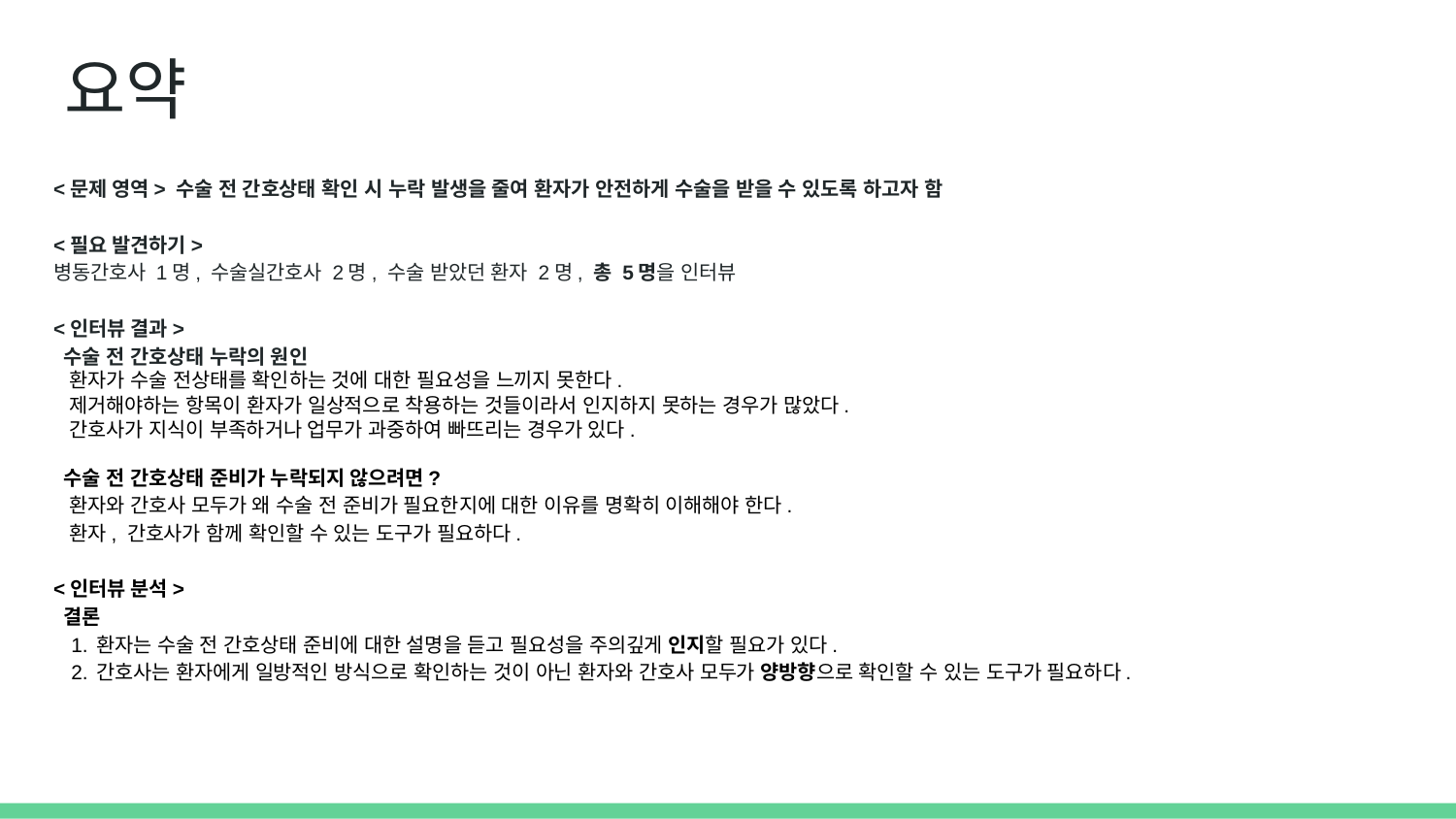

# 요약
<문제 영역> 수술 전 간호상태 확인 시 누락 발생을 줄여 환자가 안전하게 수술을 받을 수 있도록 하고자 함

<필요 발견하기>
병동간호사 1명, 수술실간호사 2명, 수술 받았던 환자 2명, 총 5명을 인터뷰

<인터뷰 결과>
 수술 전 간호상태 누락의 원인
  환자가 수술 전상태를 확인하는 것에 대한 필요성을 느끼지 못한다.
  제거해야하는 항목이 환자가 일상적으로 착용하는 것들이라서 인지하지 못하는 경우가 많았다.
  간호사가 지식이 부족하거나 업무가 과중하여 빠뜨리는 경우가 있다.

 수술 전 간호상태 준비가 누락되지 않으려면?
  환자와 간호사 모두가 왜 수술 전 준비가 필요한지에 대한 이유를 명확히 이해해야 한다.
  환자, 간호사가 함께 확인할 수 있는 도구가 필요하다.

<인터뷰 분석>
 결론
환자는 수술 전 간호상태 준비에 대한 설명을 듣고 필요성을 주의깊게 인지할 필요가 있다.
간호사는 환자에게 일방적인 방식으로 확인하는 것이 아닌 환자와 간호사 모두가 양방향으로 확인할 수 있는 도구가 필요하다.